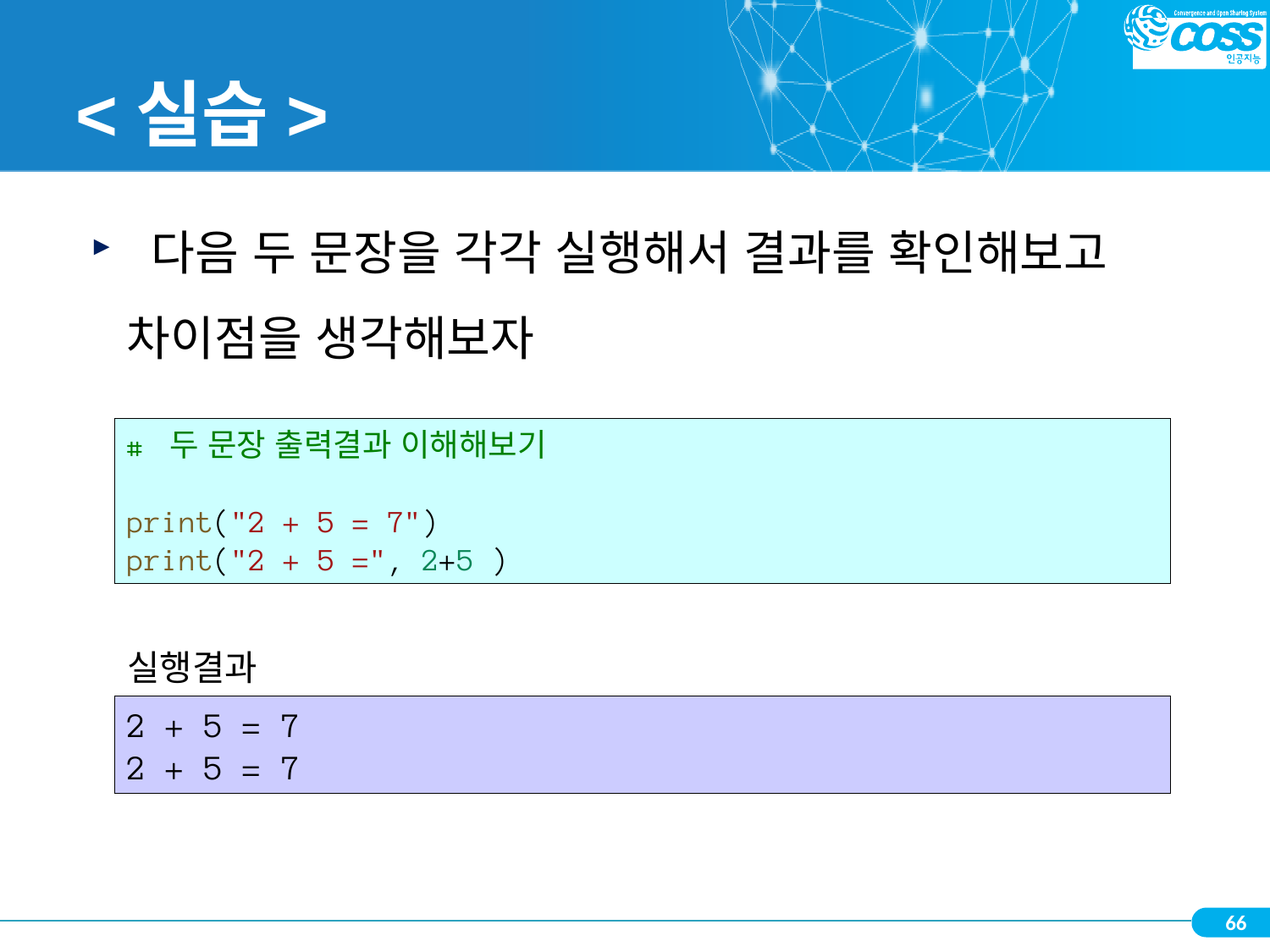

# <실습>
 다음 두 문장을 각각 실행해서 결과를 확인해보고 차이점을 생각해보자

# 두 문장 출력결과 이해해보기
print("2 + 5 = 7")
print("2 + 5 =", 2+5 )
실행결과
2 + 5 = 7
2 + 5 = 7